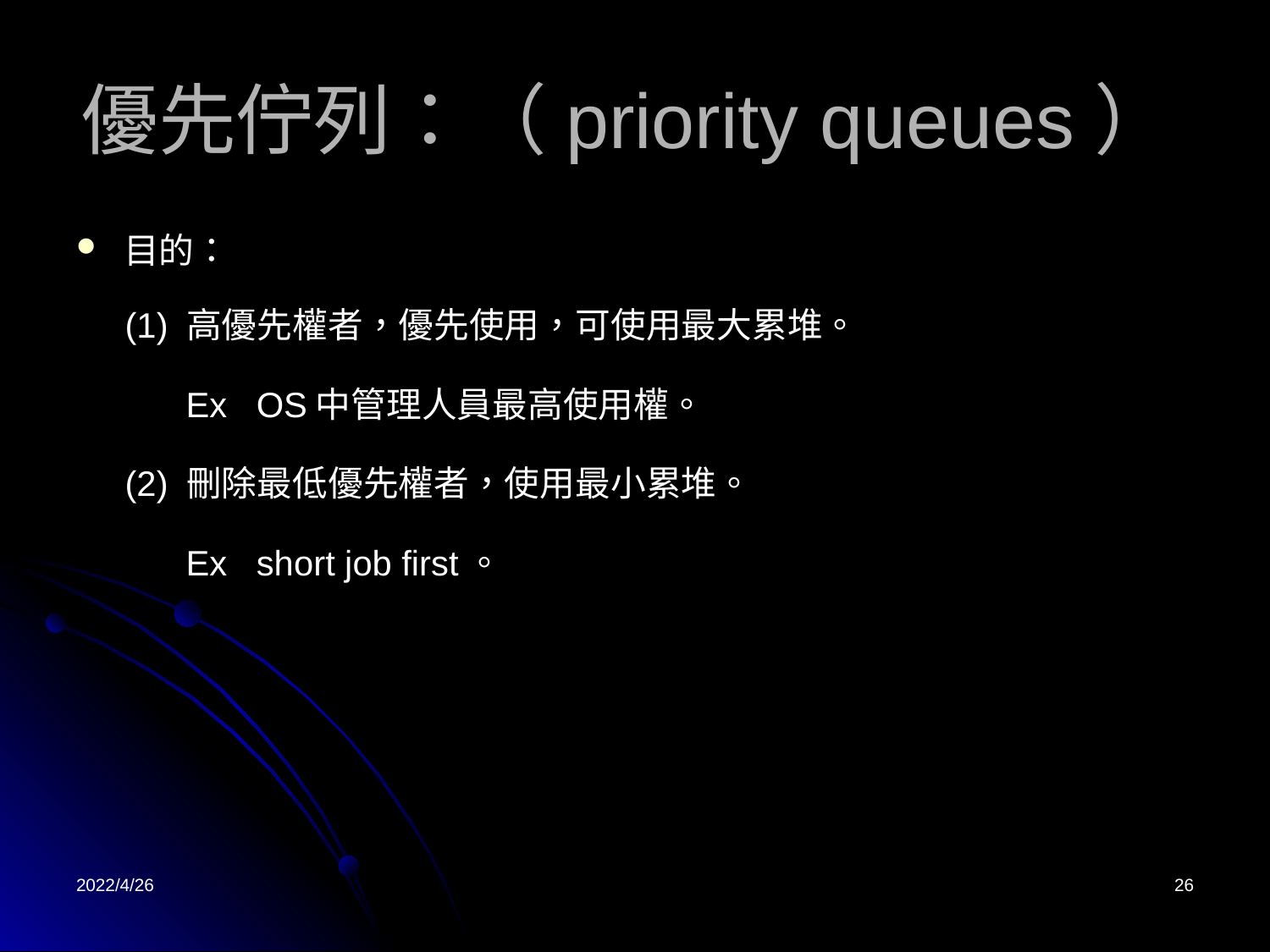

# 優先佇列：（priority queues）
目的：
     (1) 高優先權者，優先使用，可使用最大累堆。
       Ex   OS中管理人員最高使用權。
     (2) 刪除最低優先權者，使用最小累堆。
       Ex   short job first。
2022/4/26
26